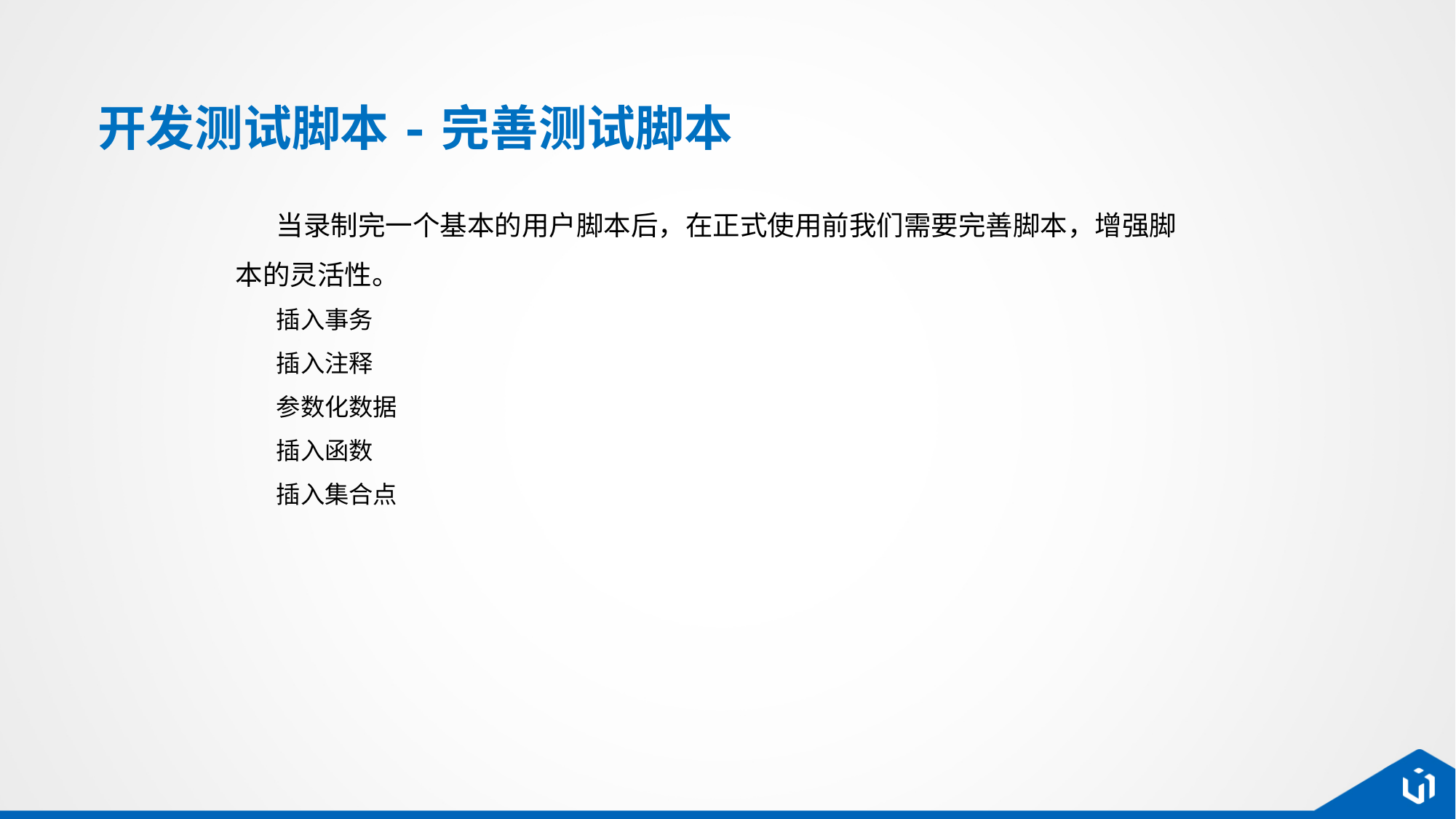

16
# 开发测试脚本-完善测试脚本
当录制完一个基本的用户脚本后，在正式使用前我们需要完善脚本，增强脚本的灵活性。
插入事务
插入注释
参数化数据
插入函数
插入集合点